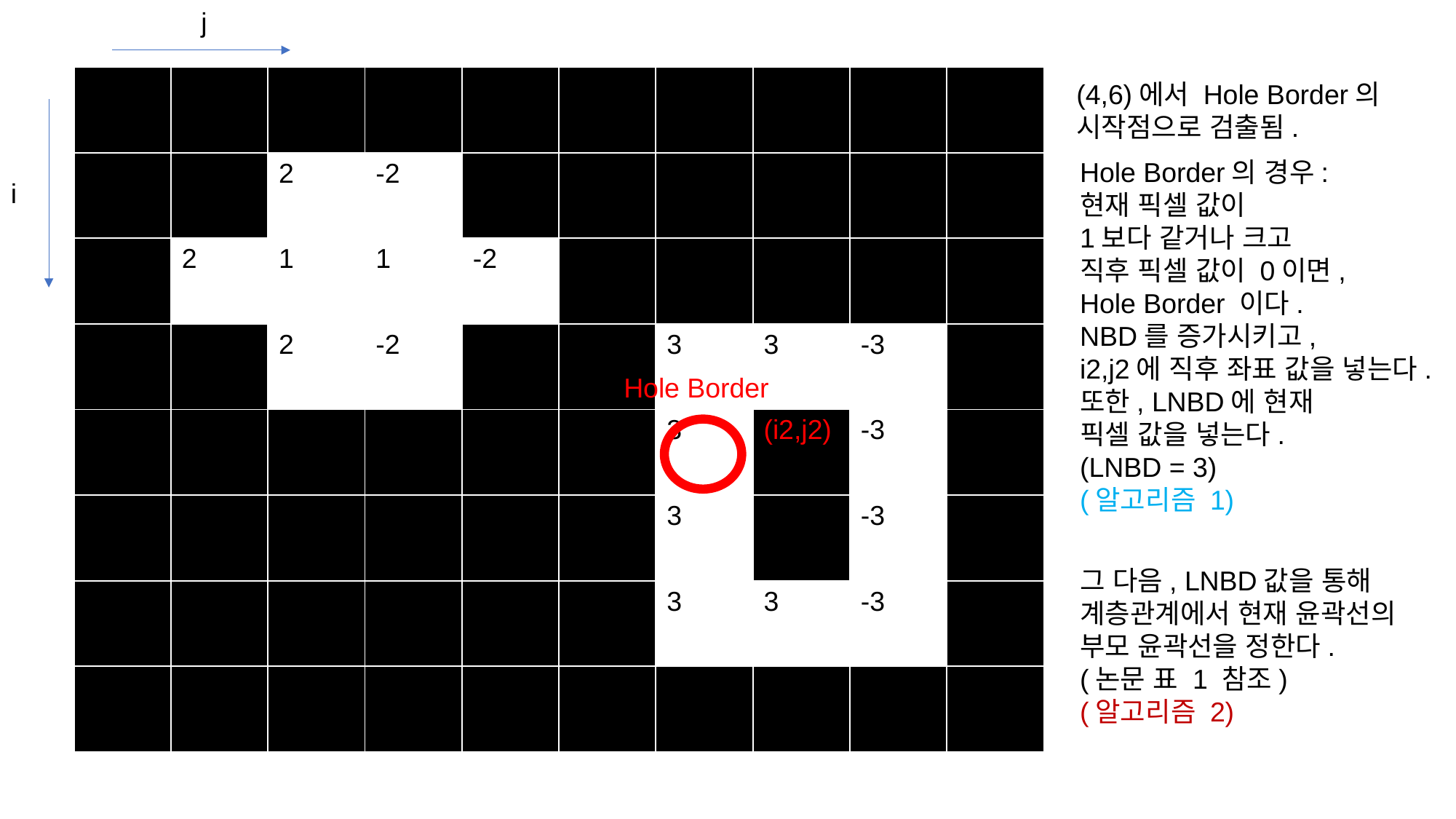

j
|  |  |  |  |  |  |  |  |  |  |
| --- | --- | --- | --- | --- | --- | --- | --- | --- | --- |
|  |  | 2 | -2 |  |  |  |  |  |  |
|  | 2 | 1 | 1 | -2 |  |  |  |  |  |
|  |  | 2 | -2 |  |  | 3 | 3 | -3 |  |
|  |  |  |  |  |  | 3 | (i2,j2) | -3 |  |
|  |  |  |  |  |  | 3 |  | -3 |  |
|  |  |  |  |  |  | 3 | 3 | -3 |  |
|  |  |  |  |  |  |  |  |  |  |
(4,6)에서 Hole Border의
시작점으로 검출됨.

Hole Border의 경우:
현재 픽셀 값이
1보다 같거나 크고
직후 픽셀 값이 0이면,
Hole Border 이다.
NBD를 증가시키고,
i2,j2에 직후 좌표 값을 넣는다.
또한, LNBD에 현재
픽셀 값을 넣는다.
(LNBD = 3)
(알고리즘 1)
i
Hole Border

그 다음, LNBD값을 통해
계층관계에서 현재 윤곽선의 부모 윤곽선을 정한다.
(논문 표 1 참조)
(알고리즘 2)